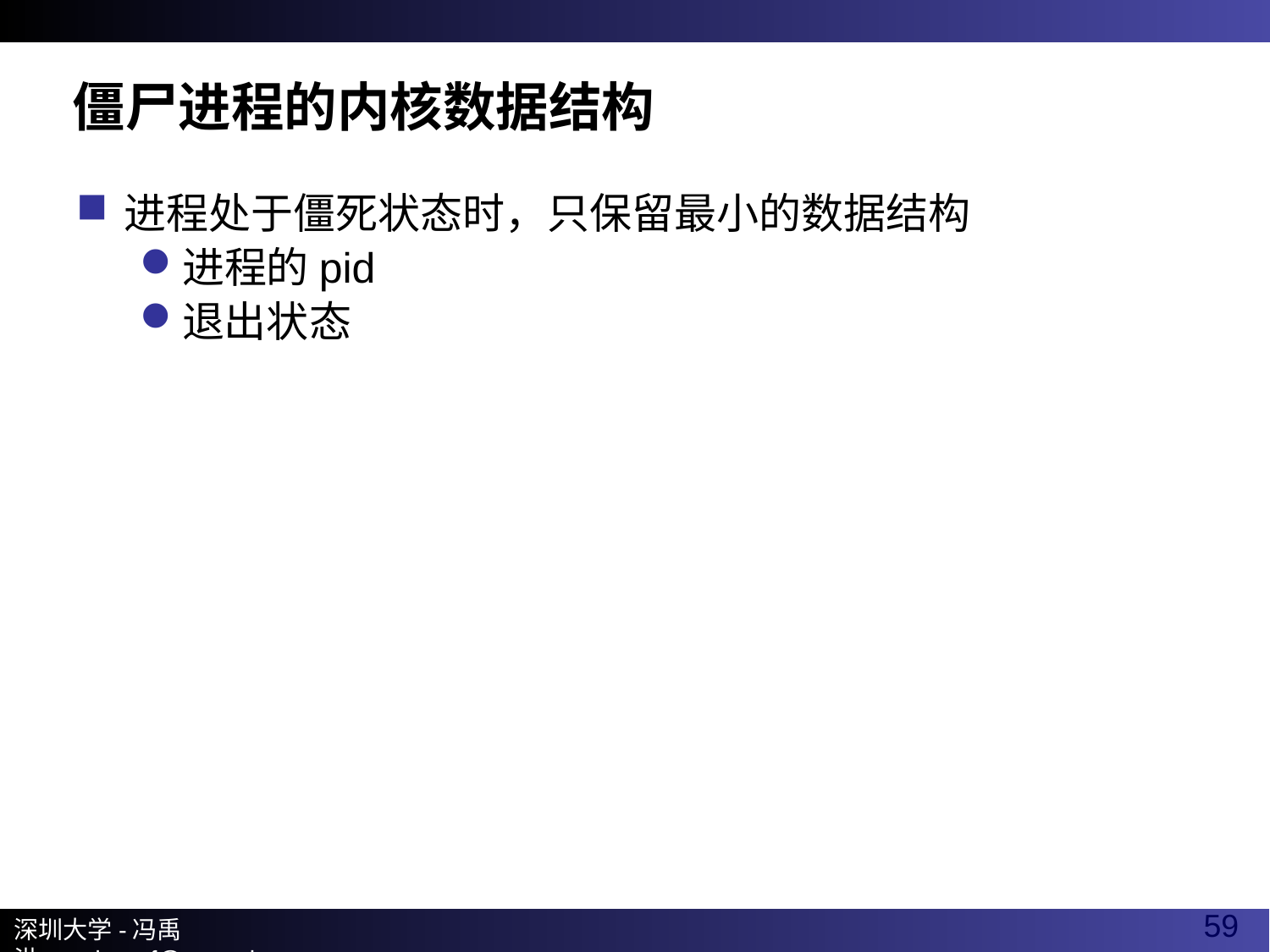

# 僵尸进程的内核数据结构
进程处于僵死状态时，只保留最小的数据结构
进程的pid
退出状态